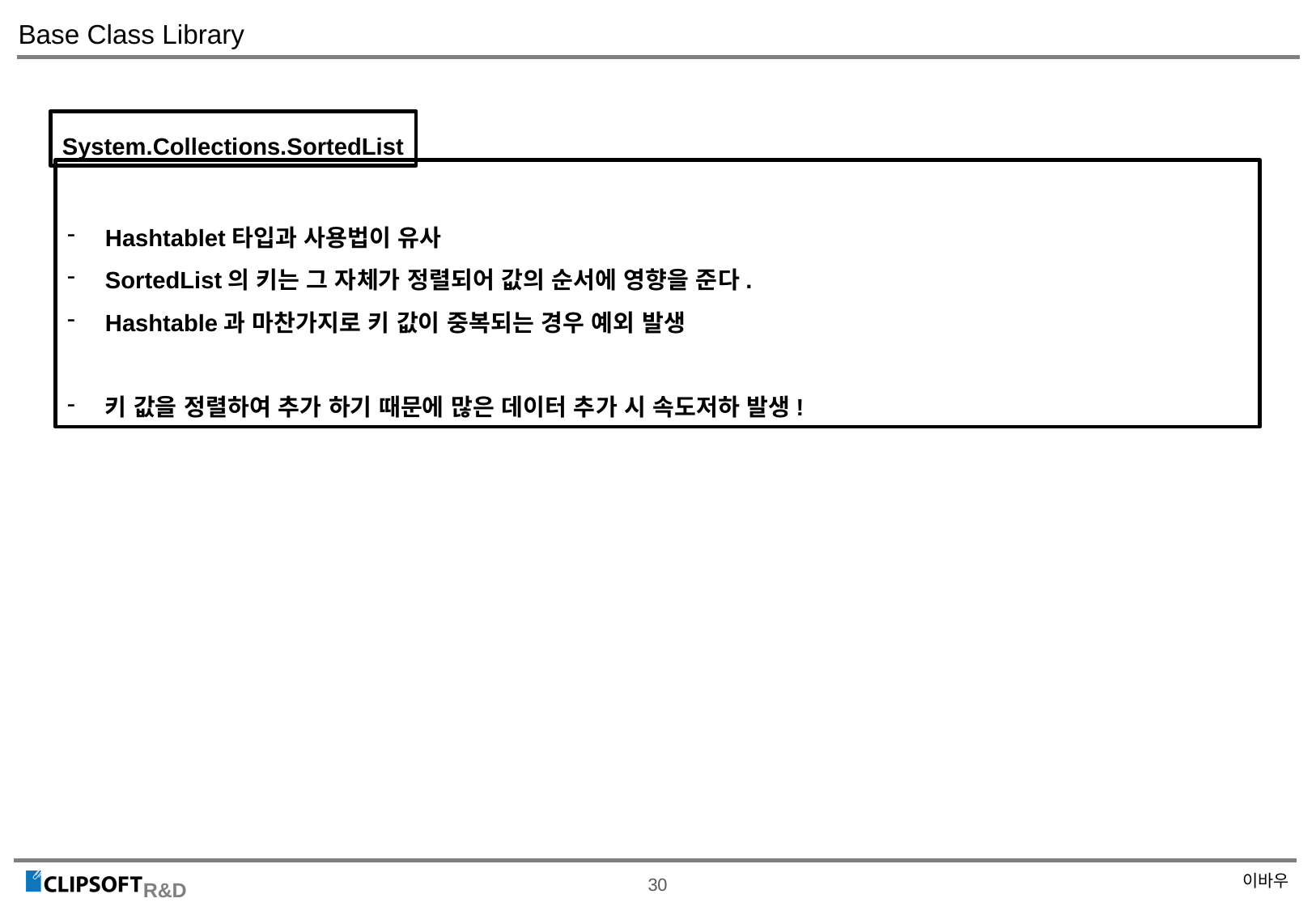

# Base Class Library
System.Collections.SortedList

Hashtablet타입과 사용법이 유사
SortedList의 키는 그 자체가 정렬되어 값의 순서에 영향을 준다.
Hashtable과 마찬가지로 키 값이 중복되는 경우 예외 발생

키 값을 정렬하여 추가 하기 때문에 많은 데이터 추가 시 속도저하 발생!
이바우